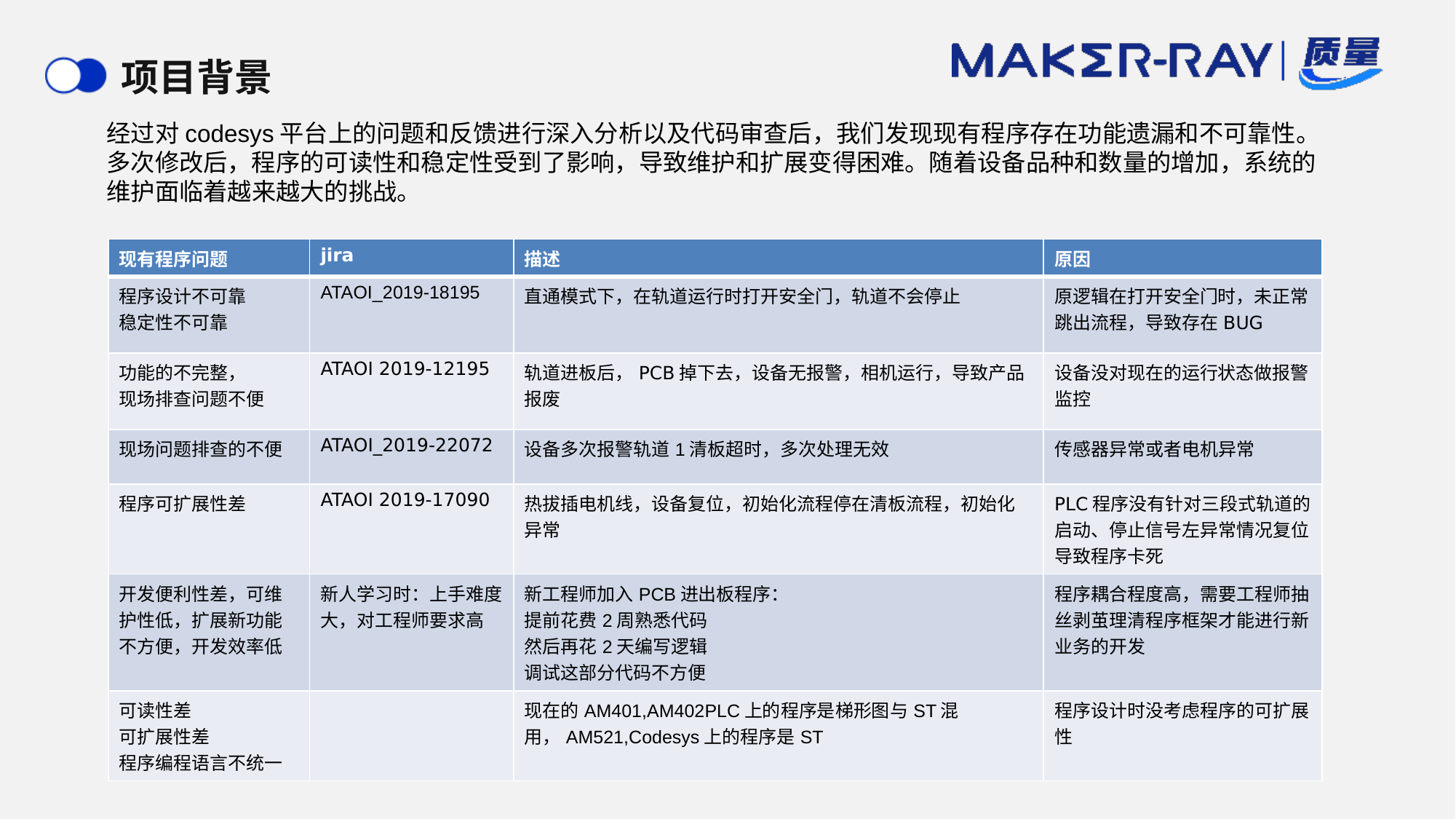

# 项目背景
经过对codesys平台上的问题和反馈进行深入分析以及代码审查后，我们发现现有程序存在功能遗漏和不可靠性。多次修改后，程序的可读性和稳定性受到了影响，导致维护和扩展变得困难。随着设备品种和数量的增加，系统的维护面临着越来越大的挑战。
| 现有程序问题 | jira | 描述 | 原因 |
| --- | --- | --- | --- |
| 程序设计不可靠 稳定性不可靠 | ATAOI\_2019-18195 | 直通模式下，在轨道运行时打开安全门，轨道不会停止 | 原逻辑在打开安全门时，未正常跳出流程，导致存在BUG |
| 功能的不完整， 现场排查问题不便 | ATAOI 2019-12195 | 轨道进板后，PCB掉下去，设备无报警，相机运行，导致产品报废 | 设备没对现在的运行状态做报警监控 |
| 现场问题排查的不便 | ATAOI\_2019-22072 | 设备多次报警轨道1清板超时，多次处理无效 | 传感器异常或者电机异常 |
| 程序可扩展性差 | ATAOI 2019-17090 | 热拔插电机线，设备复位，初始化流程停在清板流程，初始化异常 | PLC程序没有针对三段式轨道的启动、停止信号左异常情况复位导致程序卡死 |
| 开发便利性差，可维护性低，扩展新功能不方便，开发效率低 | 新人学习时：上手难度大，对工程师要求高 | 新工程师加入PCB进出板程序： 提前花费2周熟悉代码 然后再花2天编写逻辑 调试这部分代码不方便 | 程序耦合程度高，需要工程师抽丝剥茧理清程序框架才能进行新业务的开发 |
| 可读性差 可扩展性差 程序编程语言不统一 |  | 现在的AM401,AM402PLC上的程序是梯形图与ST混用，AM521,Codesys上的程序是ST | 程序设计时没考虑程序的可扩展性 |